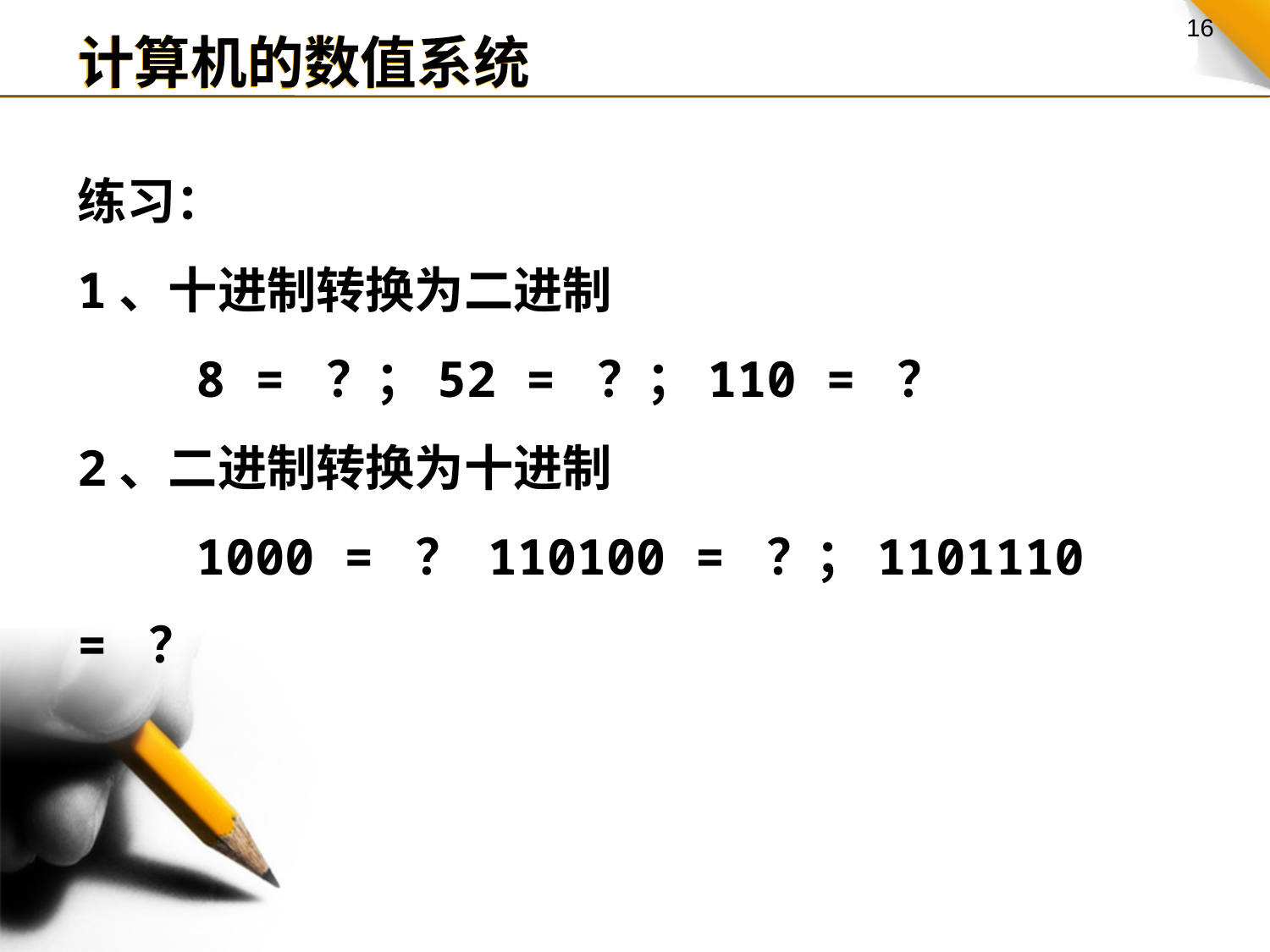

计算机的数值系统
练习：
1、十进制转换为二进制
    8 = ？；52 = ？；110 = ？
2、二进制转换为十进制
    1000 = ？ 110100 = ？；1101110 = ？